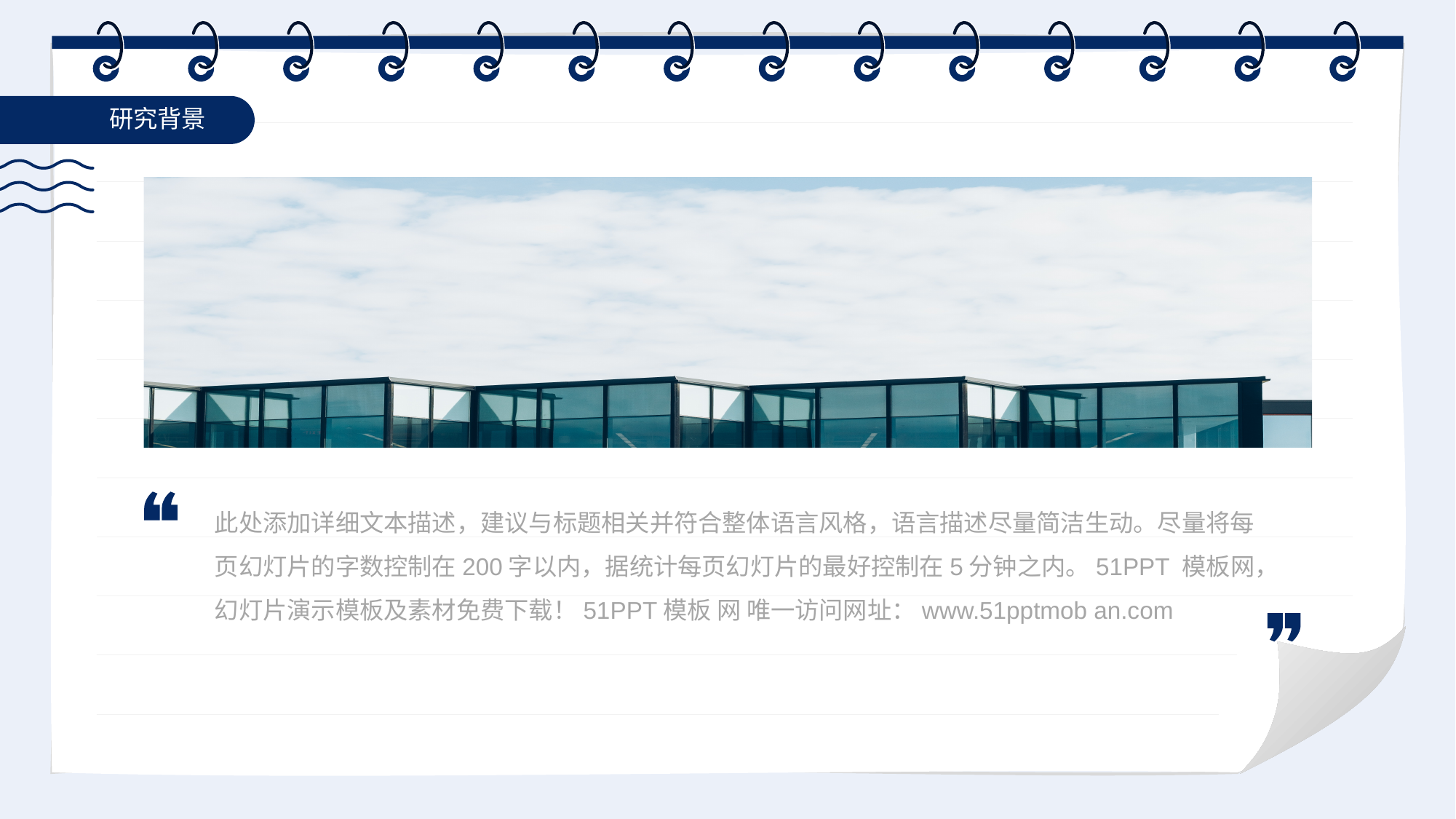

研究背景

此处添加详细文本描述，建议与标题相关并符合整体语言风格，语言描述尽量简洁生动。尽量将每页幻灯片的字数控制在200字以内，据统计每页幻灯片的最好控制在5分钟之内。51PPT 模板网，幻灯片演示模板及素材免费下载！51PPT模板 网 唯一访问网址：www.51pptmob an.com